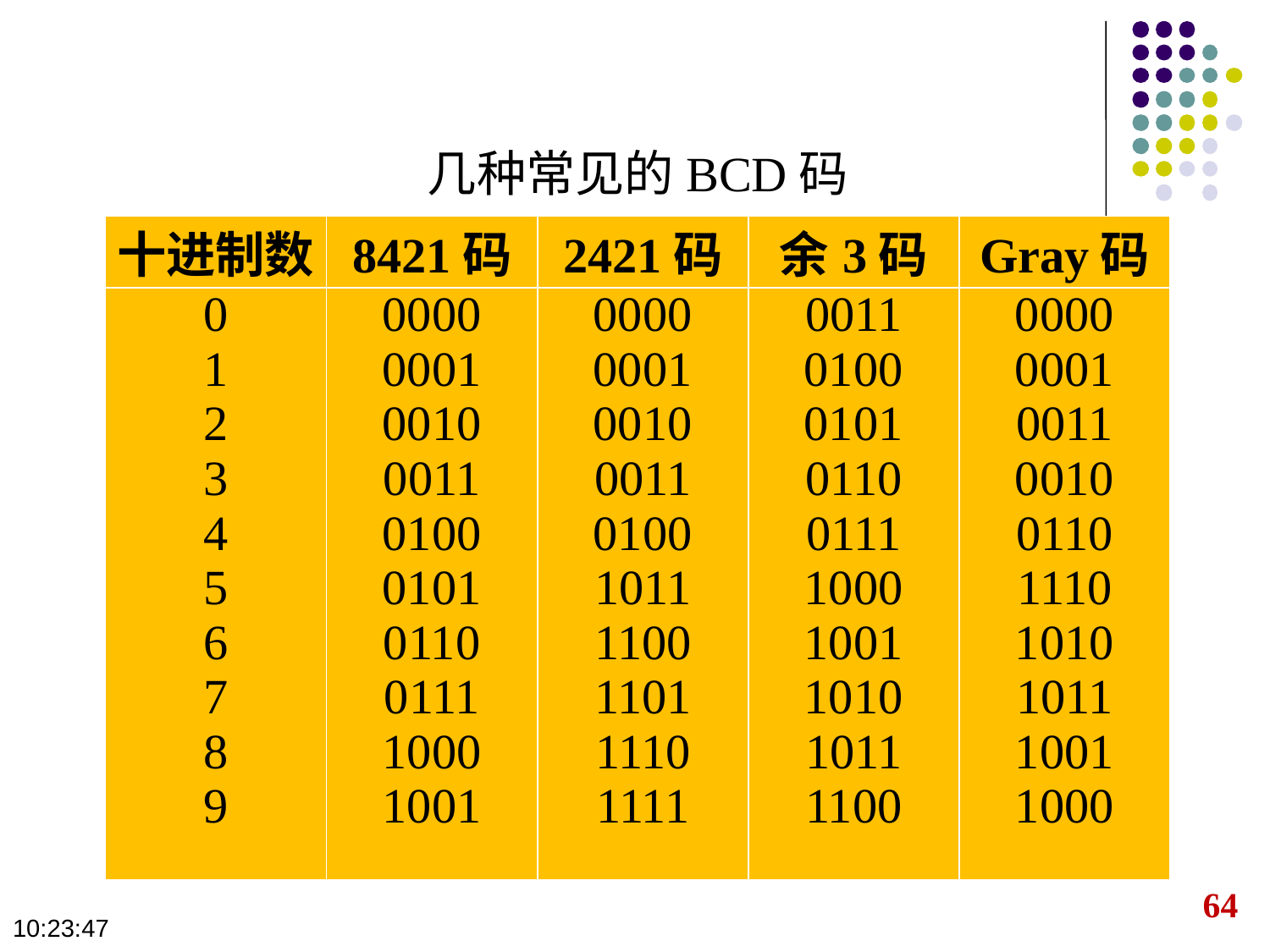

几种常见的BCD码
| 十进制数 | 8421码 | 2421码 | 余3码 | Gray码 |
| --- | --- | --- | --- | --- |
| 0 1 2 3 4 5 6 7 8 9 | 0000 0001 0010 0011 0100 0101 0110 0111 1000 1001 | 0000 0001 0010 0011 0100 1011 1100 1101 1110 1111 | 0011 0100 0101 0110 0111 1000 1001 1010 1011 1100 | 0000 0001 0011 0010 0110 1110 1010 1011 1001 1000 |
64
10:23:47